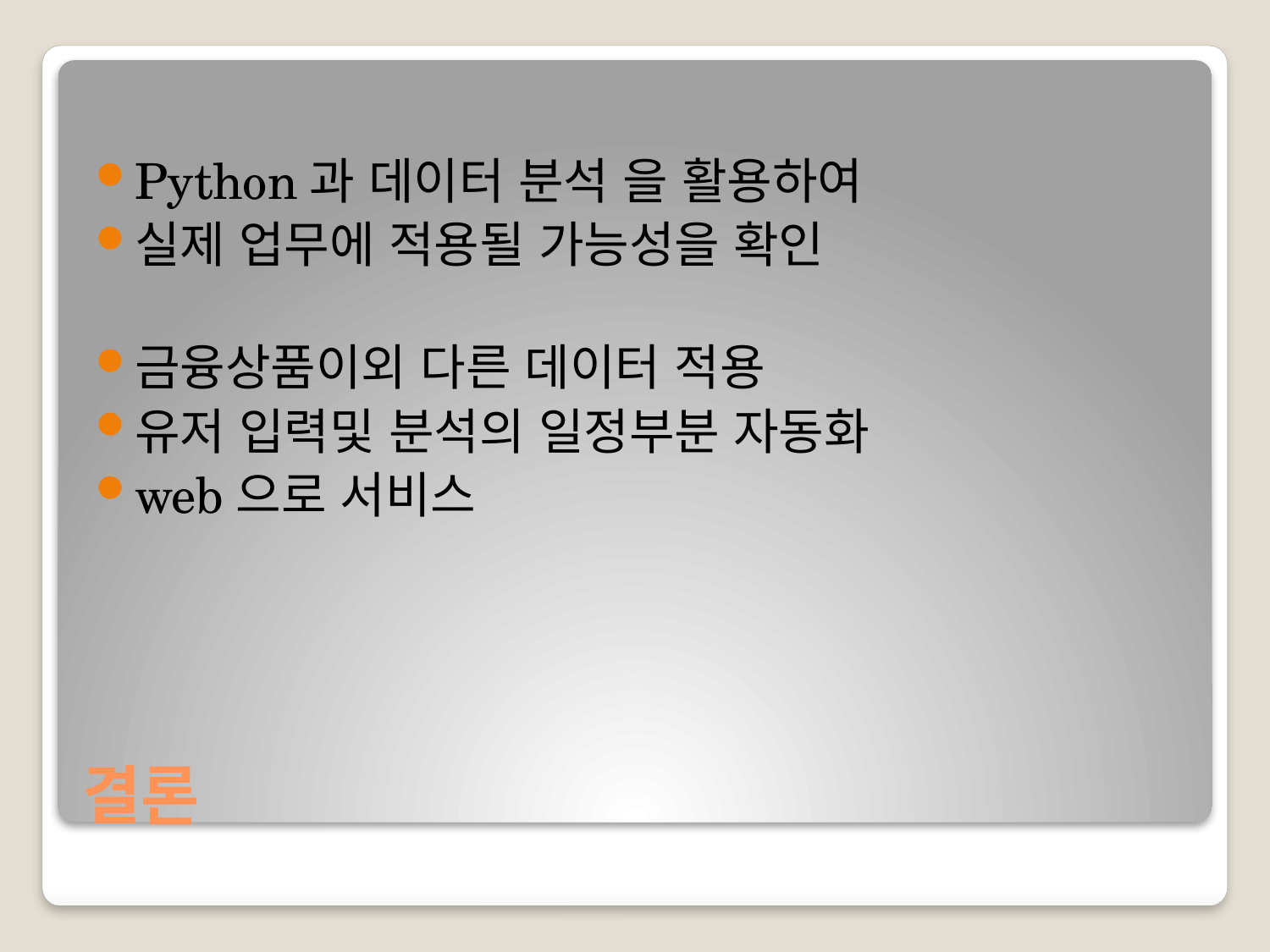

Python과 데이터 분석 을 활용하여
실제 업무에 적용될 가능성을 확인
금융상품이외 다른 데이터 적용
유저 입력및 분석의 일정부분 자동화
web으로 서비스

# 결론